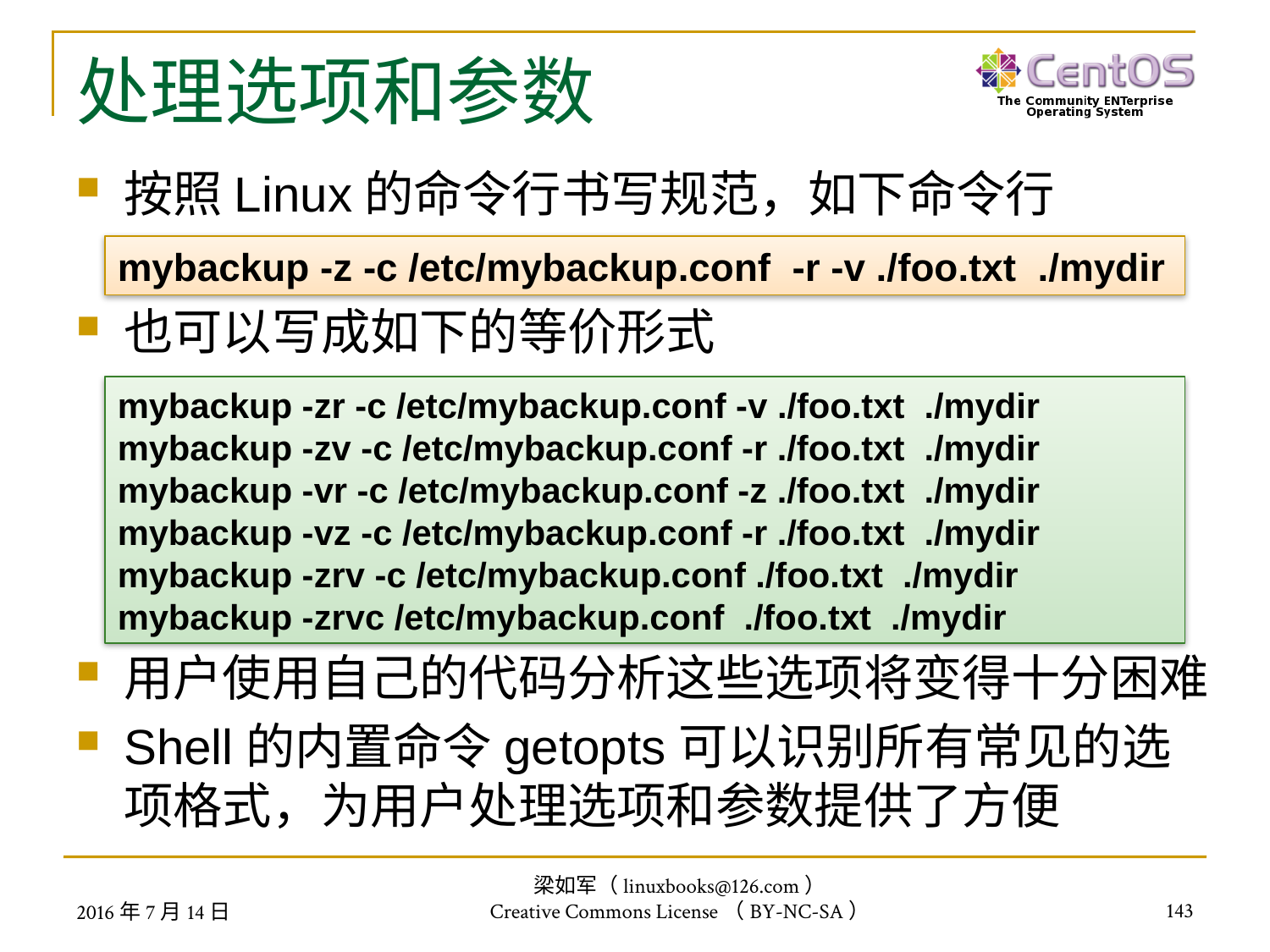

# 处理选项和参数
按照Linux的命令行书写规范，如下命令行

也可以写成如下的等价形式

用户使用自己的代码分析这些选项将变得十分困难
Shell的内置命令getopts可以识别所有常见的选项格式，为用户处理选项和参数提供了方便

mybackup -z -c /etc/mybackup.conf  -r -v ./foo.txt  ./mydir
mybackup -zr -c /etc/mybackup.conf -v ./foo.txt  ./mydir
mybackup -zv -c /etc/mybackup.conf -r ./foo.txt  ./mydir
mybackup -vr -c /etc/mybackup.conf -z ./foo.txt  ./mydir
mybackup -vz -c /etc/mybackup.conf -r ./foo.txt  ./mydir
mybackup -zrv -c /etc/mybackup.conf ./foo.txt  ./mydir
mybackup -zrvc /etc/mybackup.conf  ./foo.txt  ./mydir
梁如军（linuxbooks@126.com）
Creative Commons License（BY-NC-SA）
2016年7月14日
143